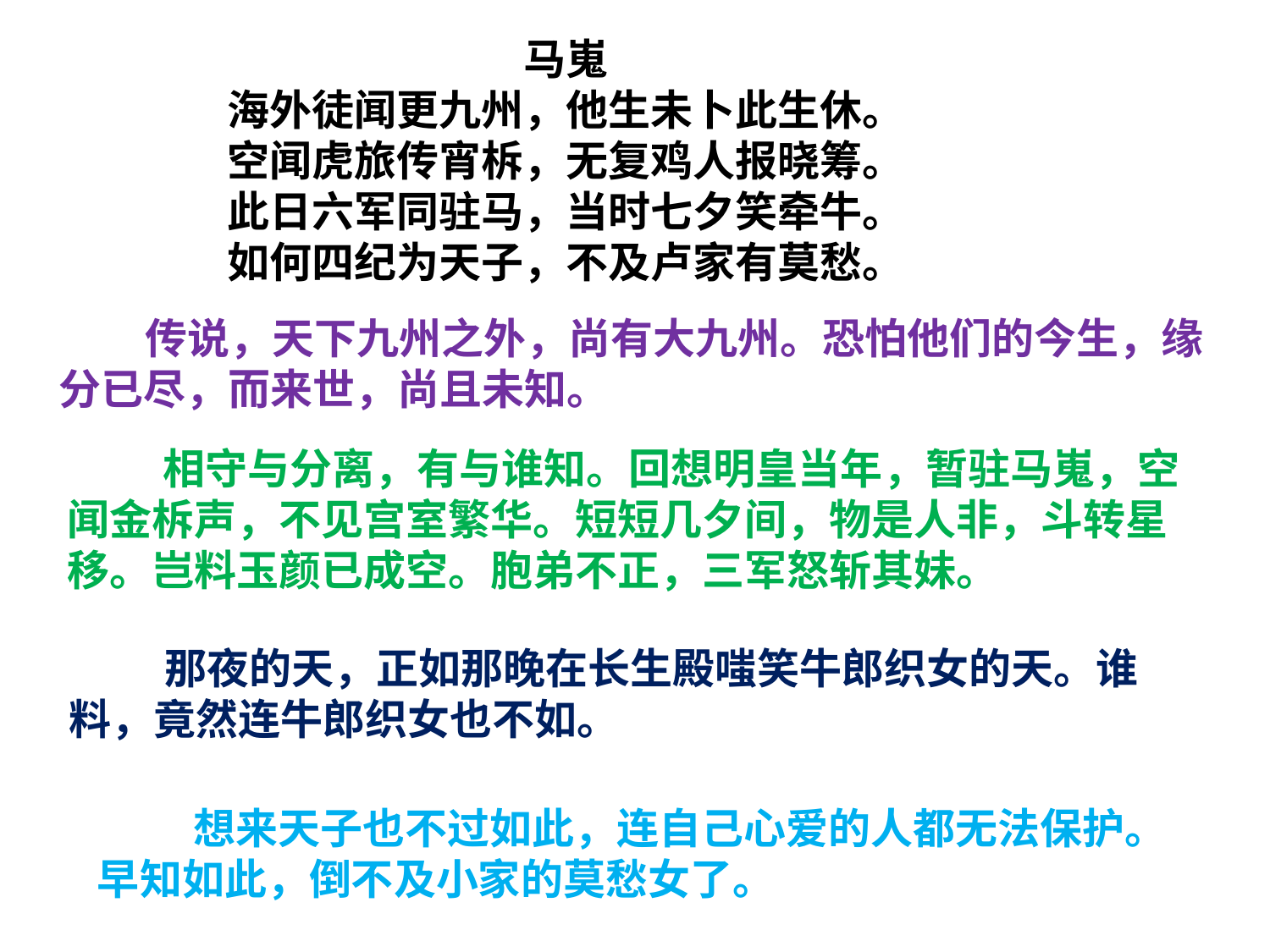

马嵬
海外徒闻更九州，他生未卜此生休。
空闻虎旅传宵柝，无复鸡人报晓筹。
此日六军同驻马，当时七夕笑牵牛。
如何四纪为天子，不及卢家有莫愁。
        传说，天下九州之外，尚有大九州。恐怕他们的今生，缘分已尽，而来世，尚且未知。
         相守与分离，有与谁知。回想明皇当年，暂驻马嵬，空闻金柝声，不见宫室繁华。短短几夕间，物是人非，斗转星移。岂料玉颜已成空。胞弟不正，三军怒斩其妹。
         那夜的天，正如那晚在长生殿嗤笑牛郎织女的天。谁料，竟然连牛郎织女也不如。
         想来天子也不过如此，连自己心爱的人都无法保护。早知如此，倒不及小家的莫愁女了。